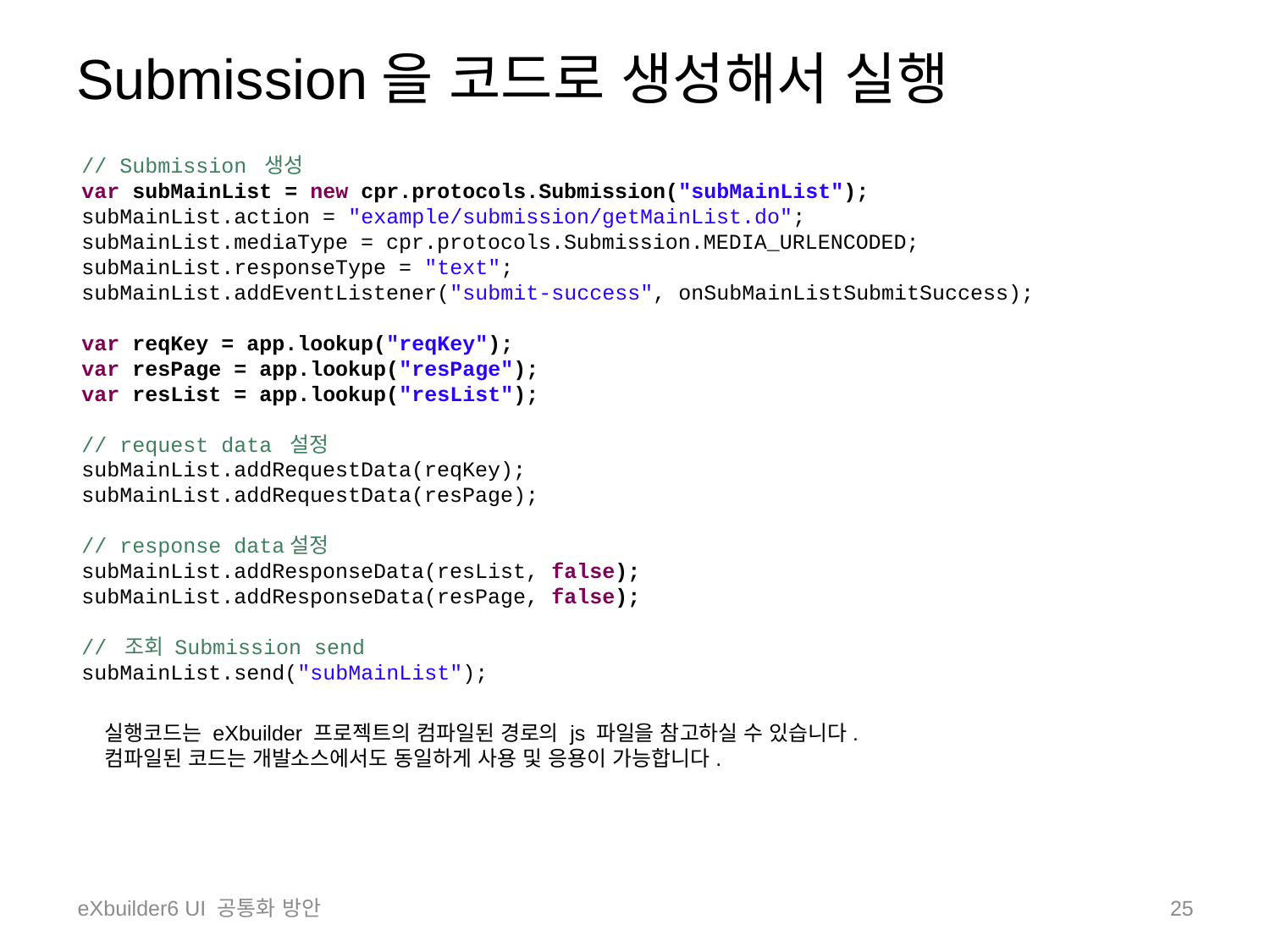

# Submission을 코드로 생성해서 실행
// Submission 생성
var subMainList = new cpr.protocols.Submission("subMainList");
subMainList.action = "example/submission/getMainList.do";
subMainList.mediaType = cpr.protocols.Submission.MEDIA_URLENCODED;
subMainList.responseType = "text";
subMainList.addEventListener("submit-success", onSubMainListSubmitSuccess);

var reqKey = app.lookup("reqKey");
var resPage = app.lookup("resPage");
var resList = app.lookup("resList");

// request data 설정
subMainList.addRequestData(reqKey);
subMainList.addRequestData(resPage);

// response data설정
subMainList.addResponseData(resList, false);
subMainList.addResponseData(resPage, false);

// 조회 Submission send
subMainList.send("subMainList");
실행코드는 eXbuilder 프로젝트의 컴파일된 경로의 js 파일을 참고하실 수 있습니다.
컴파일된 코드는 개발소스에서도 동일하게 사용 및 응용이 가능합니다.
eXbuilder6 UI 공통화 방안
25